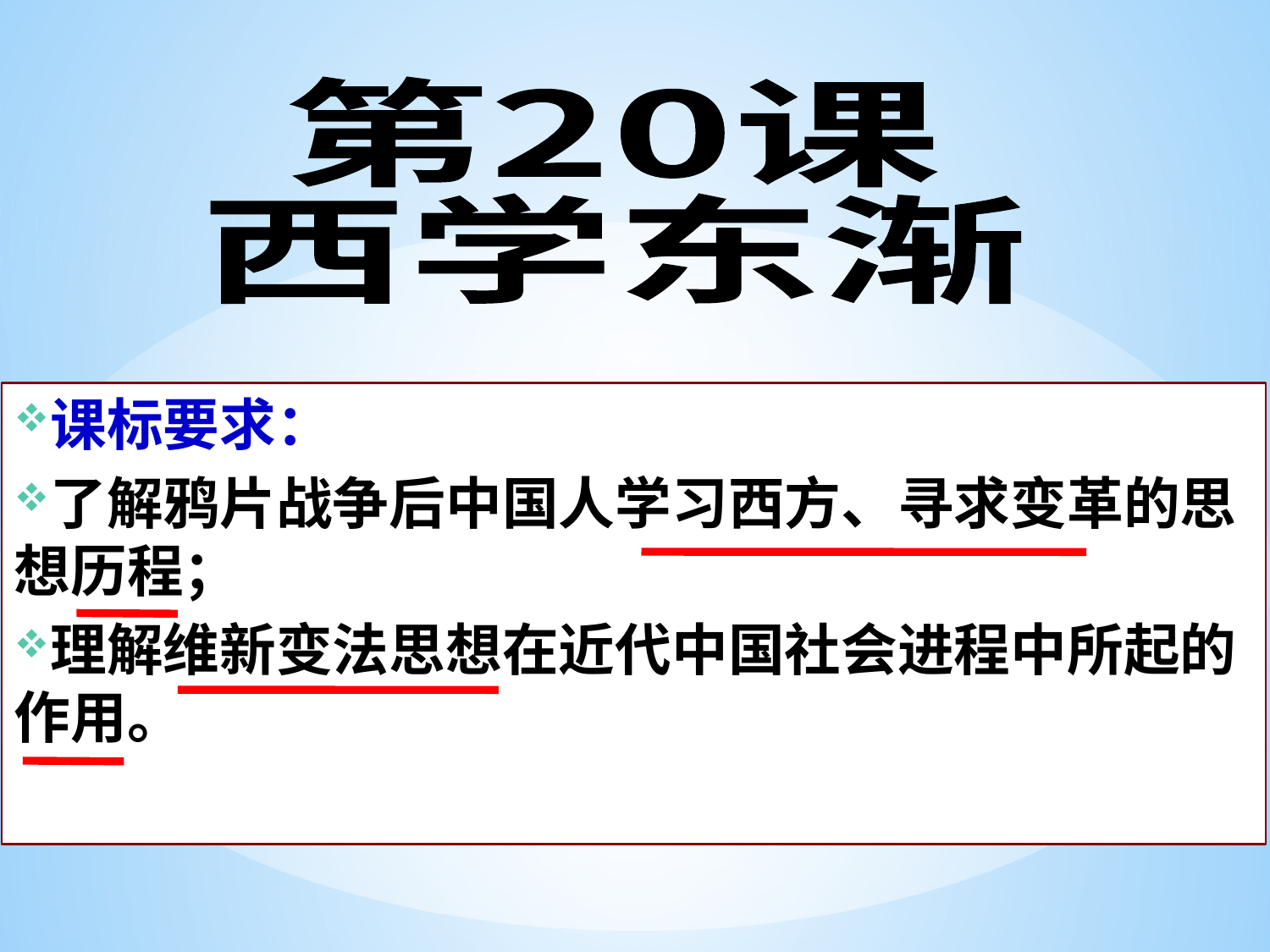

第20课
西学东渐
课标要求：
了解鸦片战争后中国人学习西方、寻求变革的思想历程；
理解维新变法思想在近代中国社会进程中所起的作用。